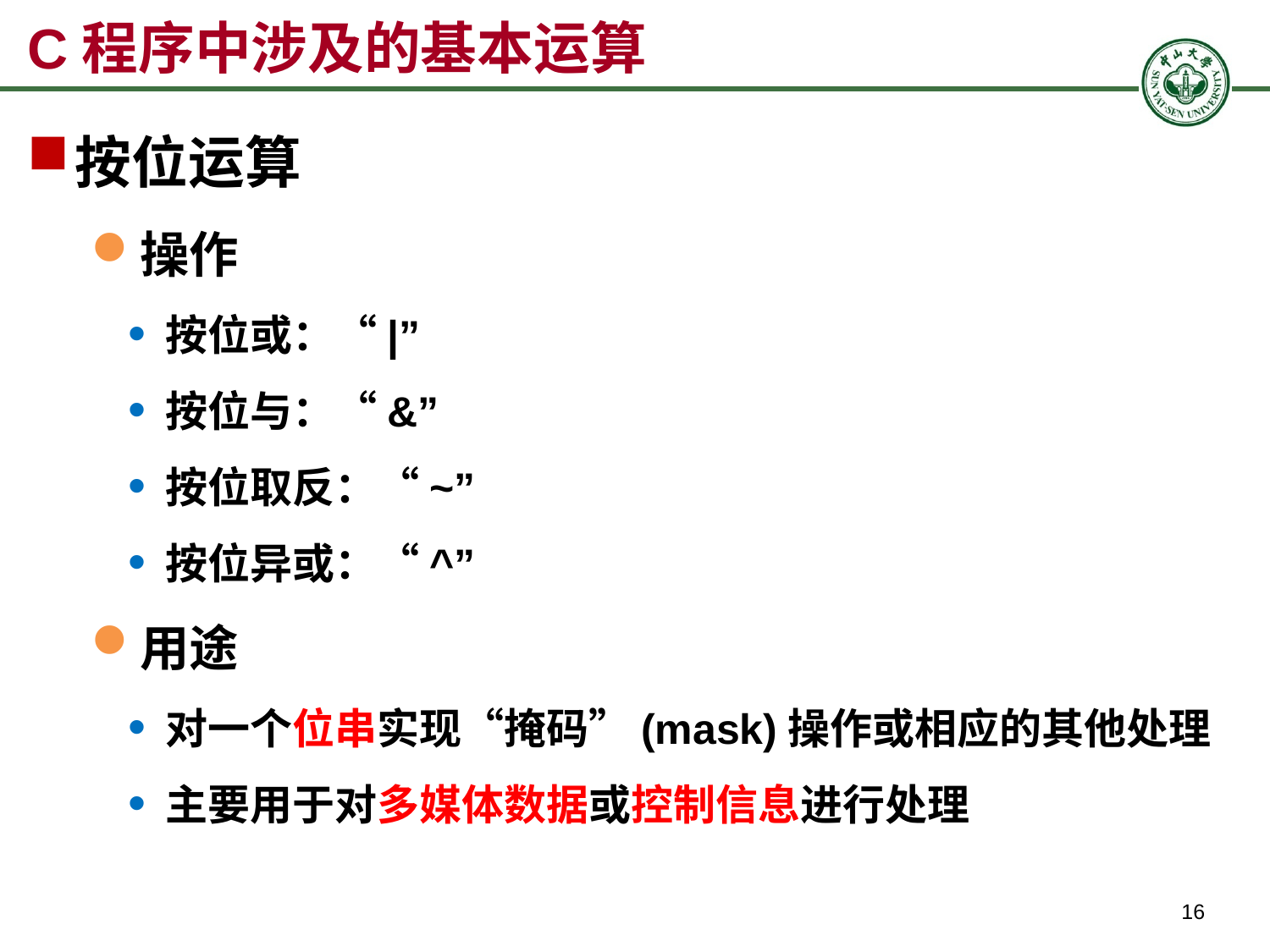

# C程序中涉及的基本运算
按位运算
操作
按位或：“|”
按位与：“&”
按位取反：“~”
按位异或：“^”
用途
对一个位串实现“掩码”(mask)操作或相应的其他处理
主要用于对多媒体数据或控制信息进行处理